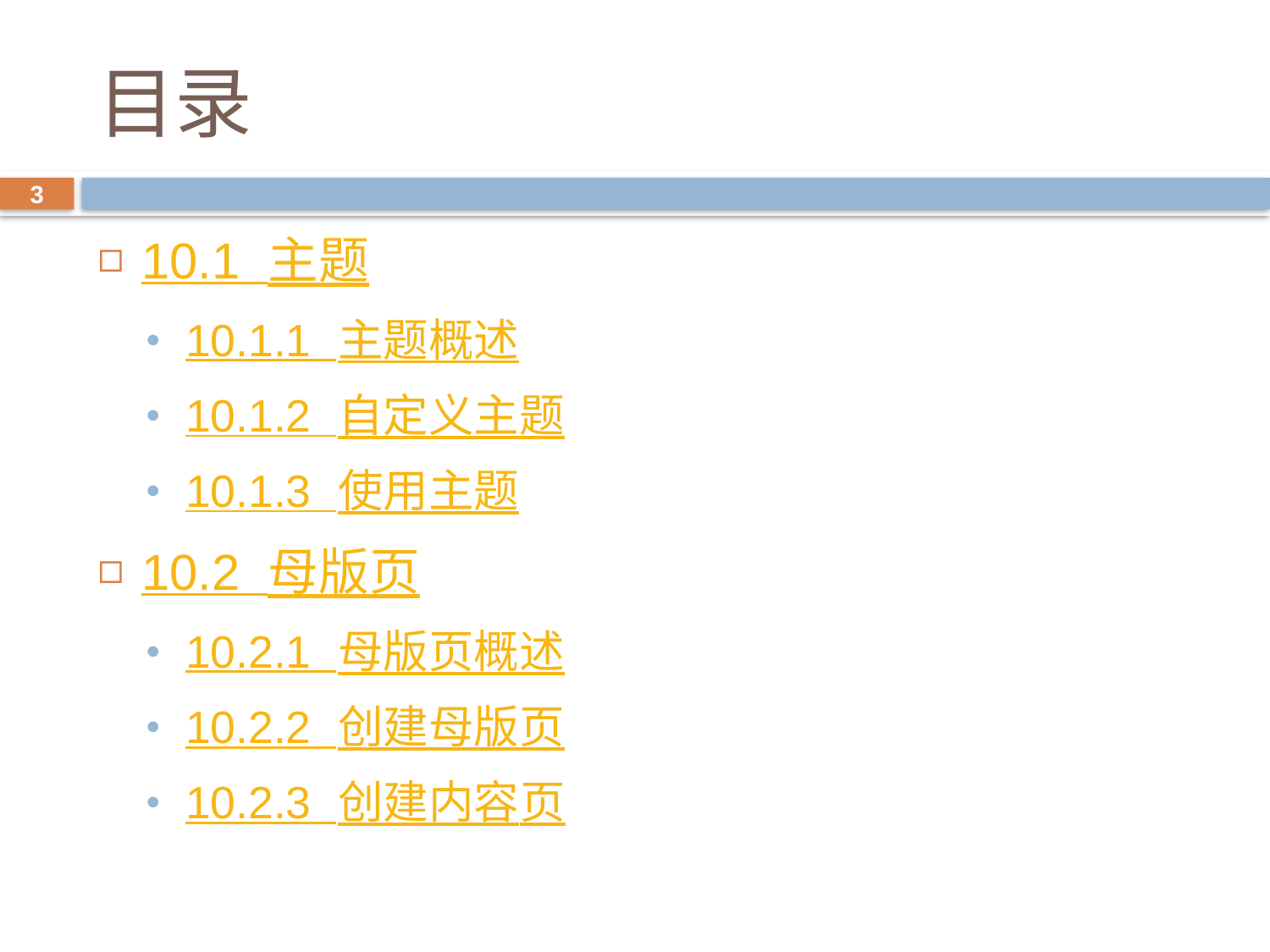

# 目录
3
10.1  主题
10.1.1  主题概述
10.1.2  自定义主题
10.1.3  使用主题
10.2  母版页
10.2.1  母版页概述
10.2.2  创建母版页
10.2.3  创建内容页